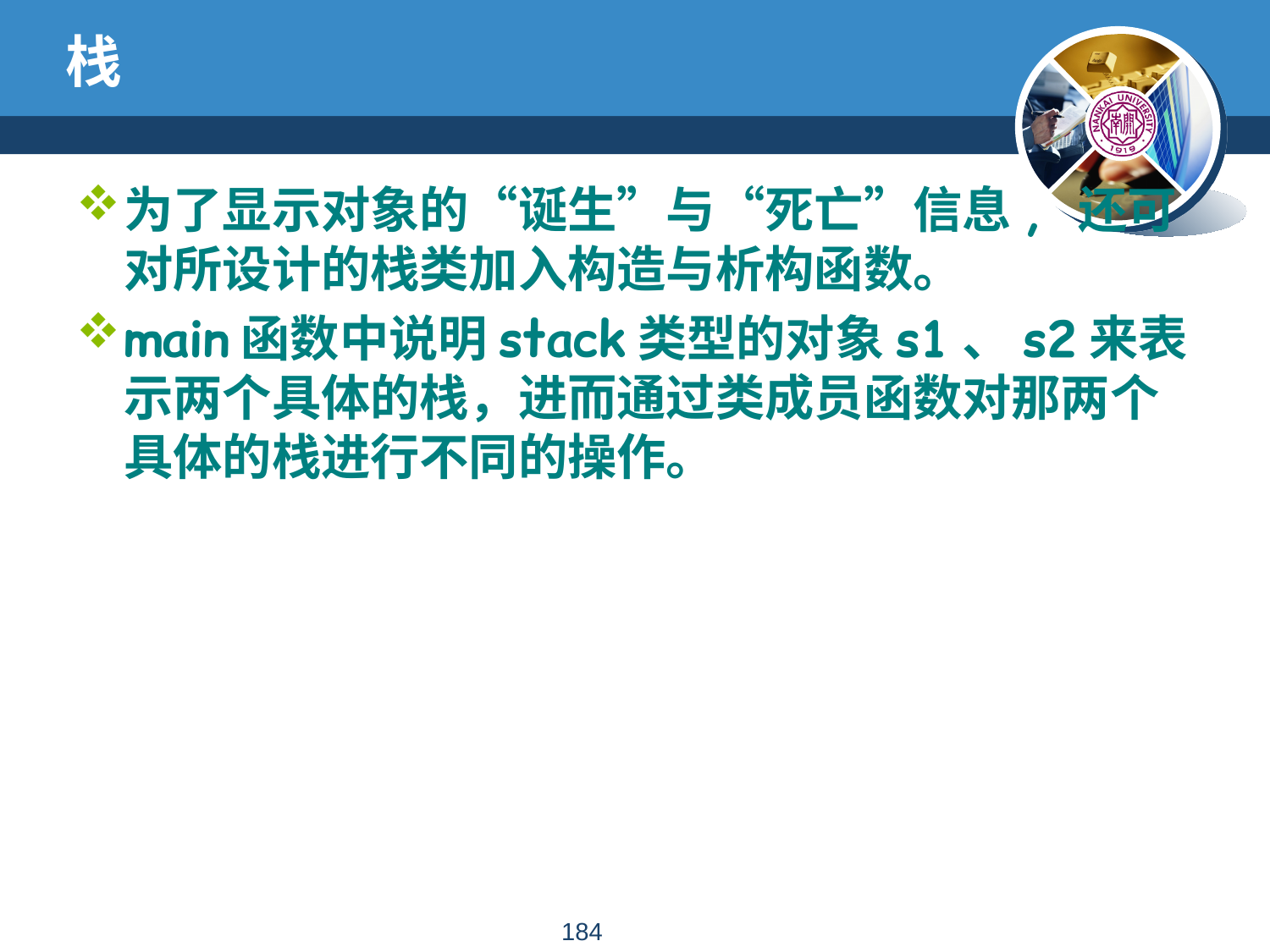

184
# 栈
为了显示对象的“诞生”与“死亡”信息, 还可对所设计的栈类加入构造与析构函数。
main函数中说明stack类型的对象s1、s2来表示两个具体的栈，进而通过类成员函数对那两个具体的栈进行不同的操作。